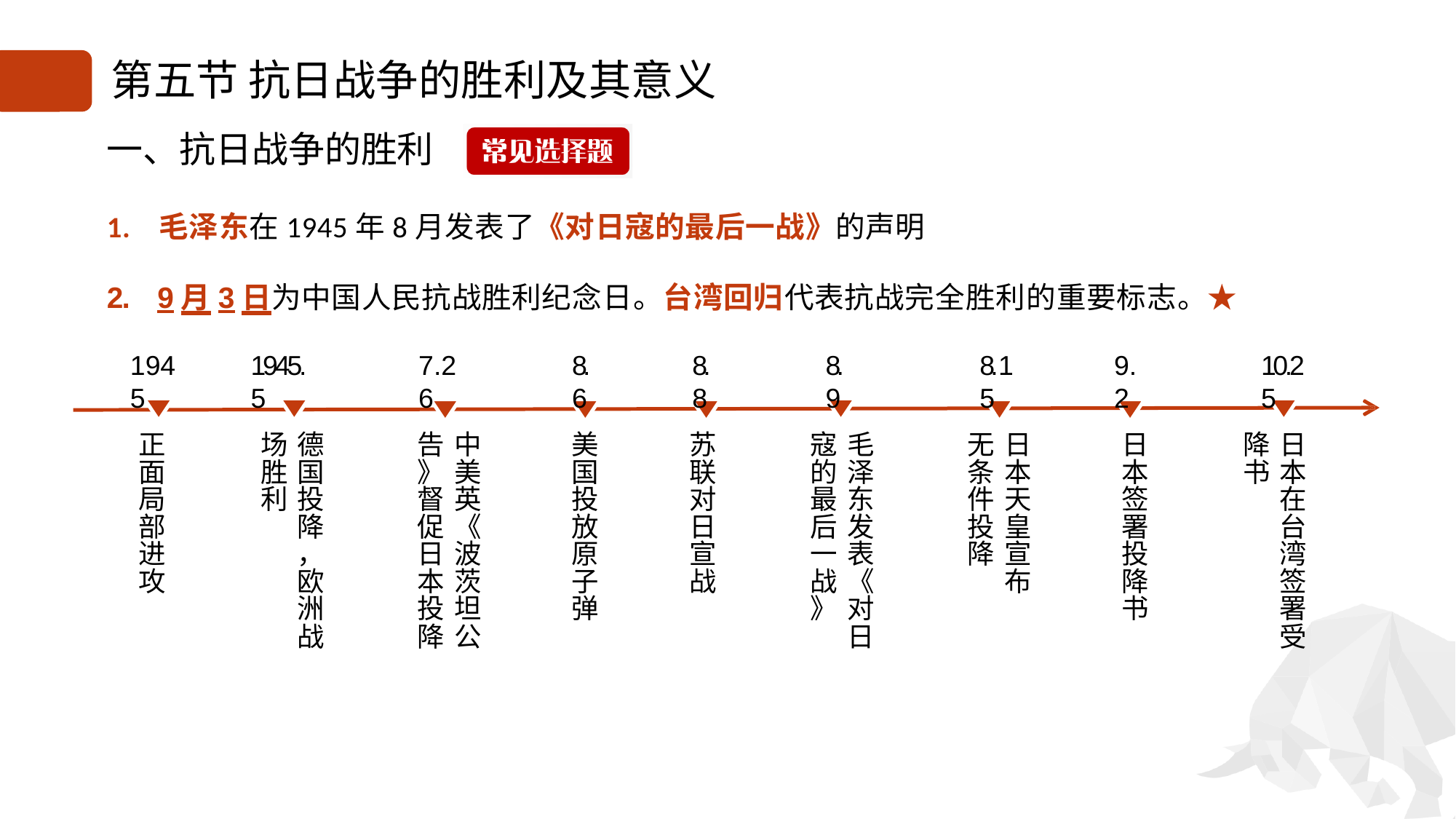

# 第五节 抗日战争的胜利及其意义

一、抗日战争的胜利

1.   毛泽东在1945年8月发表了《对日寇的最后一战》的声明

2.    9月3日为中国人民抗战胜利纪念日。台湾回归代表抗战完全胜利的重要标志。★
1945
1945.5
7.26
8.6
8.8
8.9
8.15
9.2
10.25

| 正 | 场 德 | 告 中 | 美 | 苏 | 寇 毛 | 无 日 | 日 | 降 日 |
| --- | --- | --- | --- | --- | --- | --- | --- | --- |
| 面 | 胜 国 | 》 美 | 国 | 联 | 的 泽 | 条 本 | 本 | 书 本 |
| 局 | 利 投 | 督 英 | 投 | 对 | 最 东 | 件 天 | 签 | 在 |
| 部 | 降 | 促 《 | 放 | 日 | 后 发 | 投 皇 | 署 | 台 |
| 进 | ， | 日 波 | 原 | 宣 | 一 表 | 降 宣 | 投 | 湾 |
| 攻 | 欧 | 本 茨 | 子 | 战 | 战 《 | 布 | 降 | 签 |
|  | 洲 | 投 坦 | 弹 |  | 》 对 |  | 书 | 署 |
|  | 战 | 降 公 |  |  | 日 |  |  | 受 |